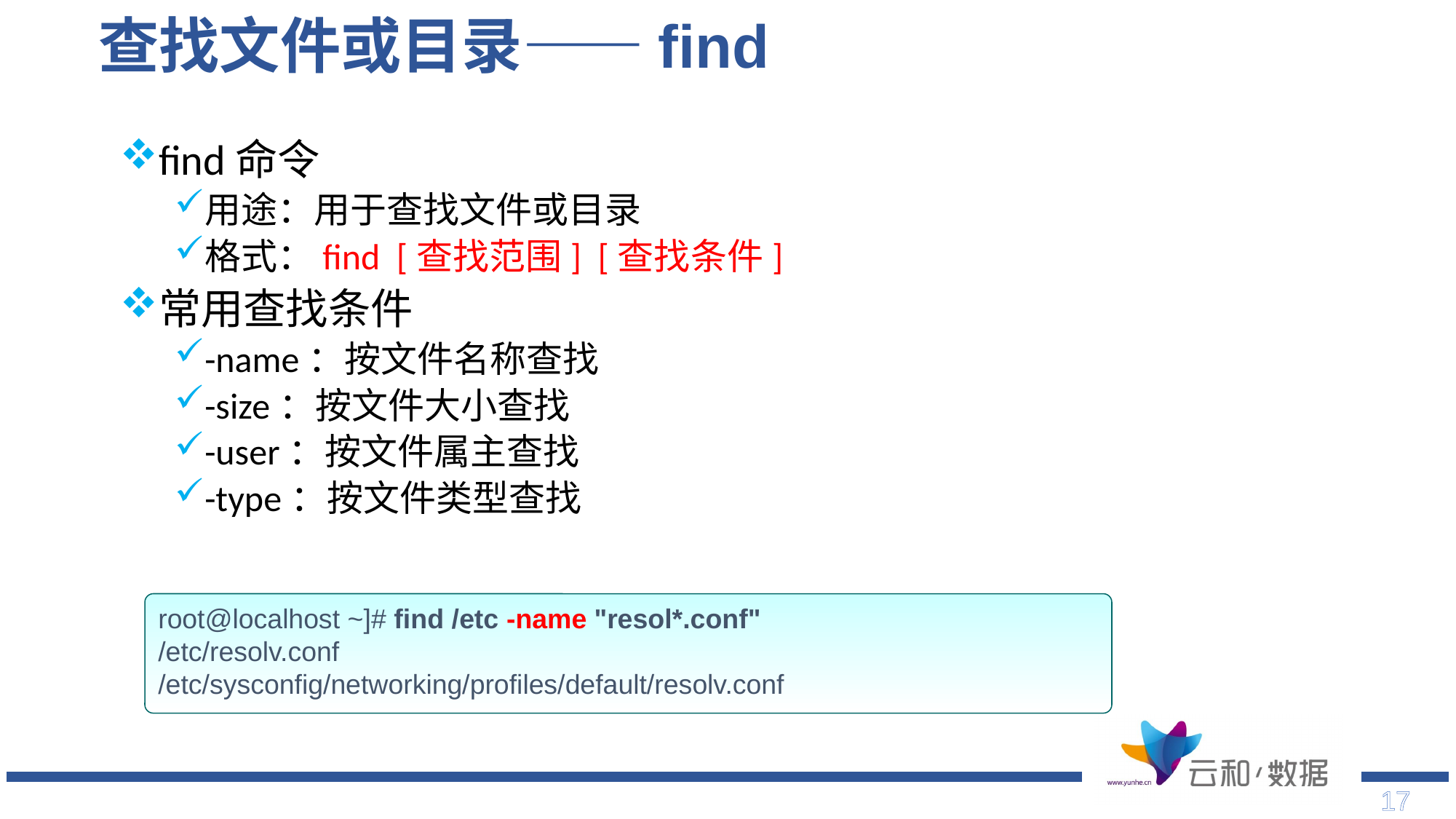

# 查找文件或目录——find
find命令
用途：用于查找文件或目录
格式：find  [查找范围]  [查找条件]
常用查找条件
-name：按文件名称查找
-size：按文件大小查找
-user：按文件属主查找
-type：按文件类型查找

root@localhost ~]# find /etc -name "resol*.conf"
/etc/resolv.conf
/etc/sysconfig/networking/profiles/default/resolv.conf